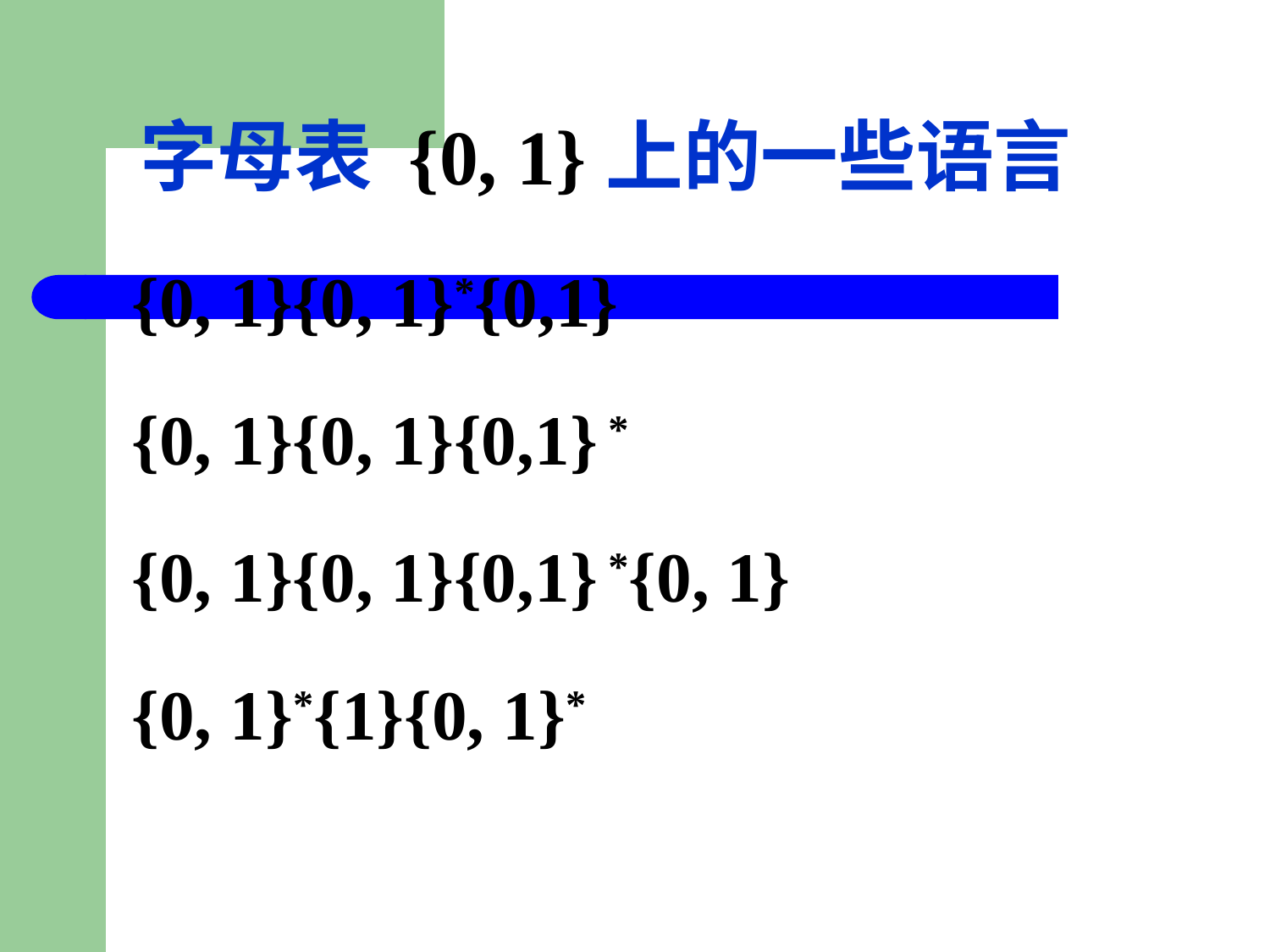

# 字母表 {0, 1}上的一些语言
{0, 1}{0, 1}*{0,1}
{0, 1}{0, 1}{0,1} *
{0, 1}{0, 1}{0,1} *{0, 1}
{0, 1}*{1}{0, 1}*